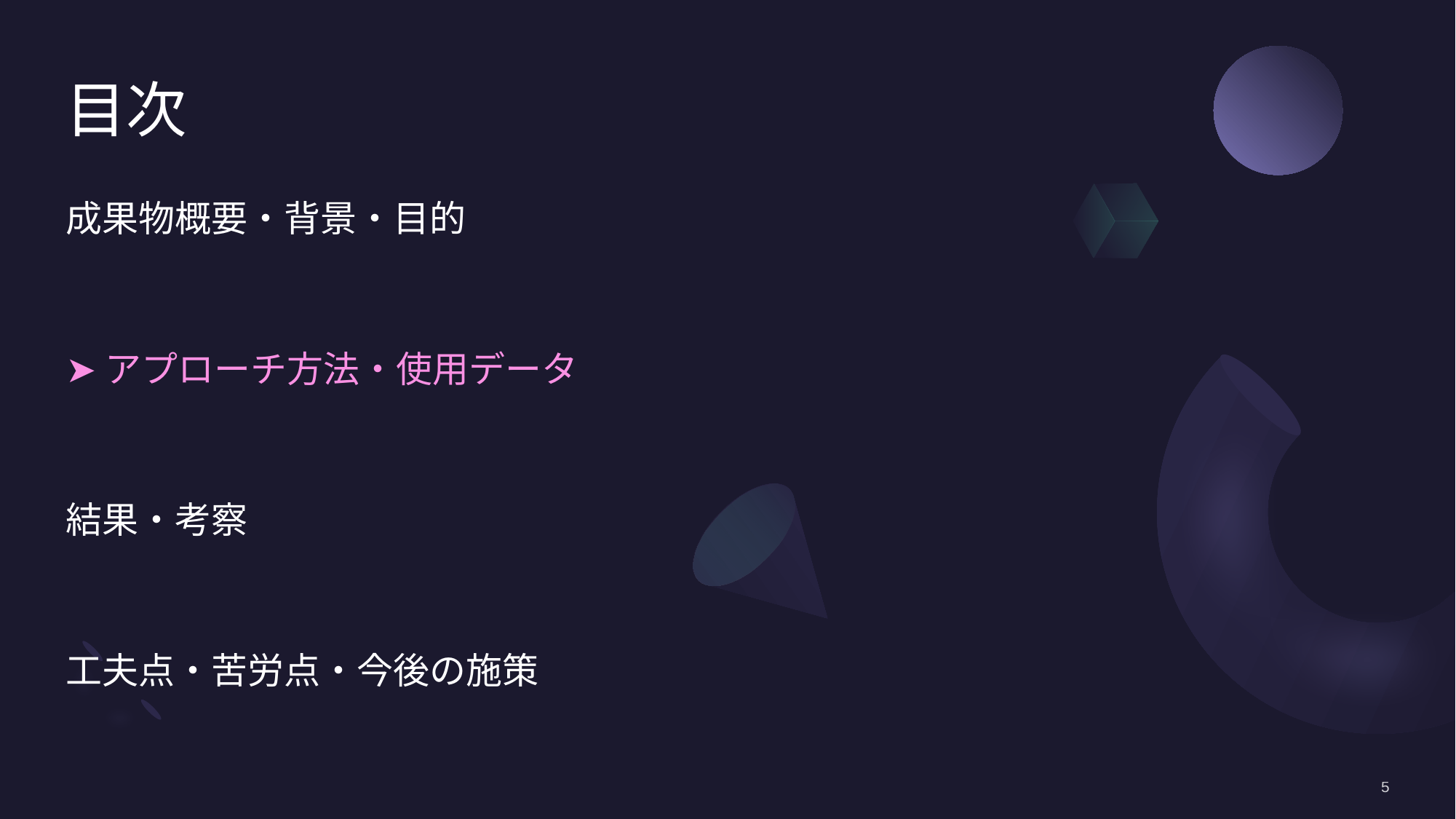

# 目次
成果物概要・背景・目的

➤アプローチ方法・使用データ

結果・考察

工夫点・苦労点・今後の施策
5